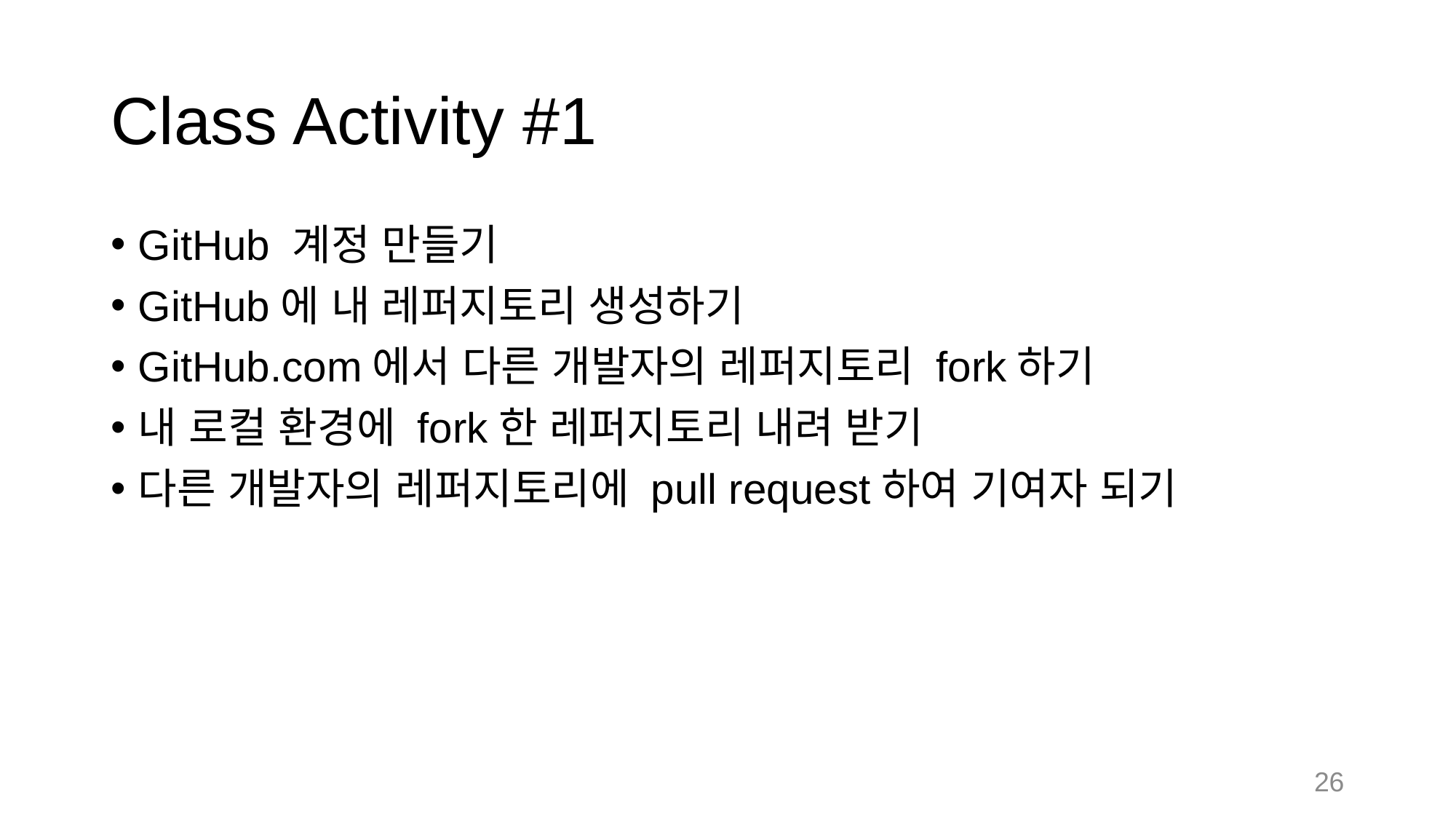

# Class Activity #1
GitHub 계정 만들기
GitHub에 내 레퍼지토리 생성하기
GitHub.com에서 다른 개발자의 레퍼지토리 fork하기
내 로컬 환경에 fork한 레퍼지토리 내려 받기
다른 개발자의 레퍼지토리에 pull request하여 기여자 되기

26